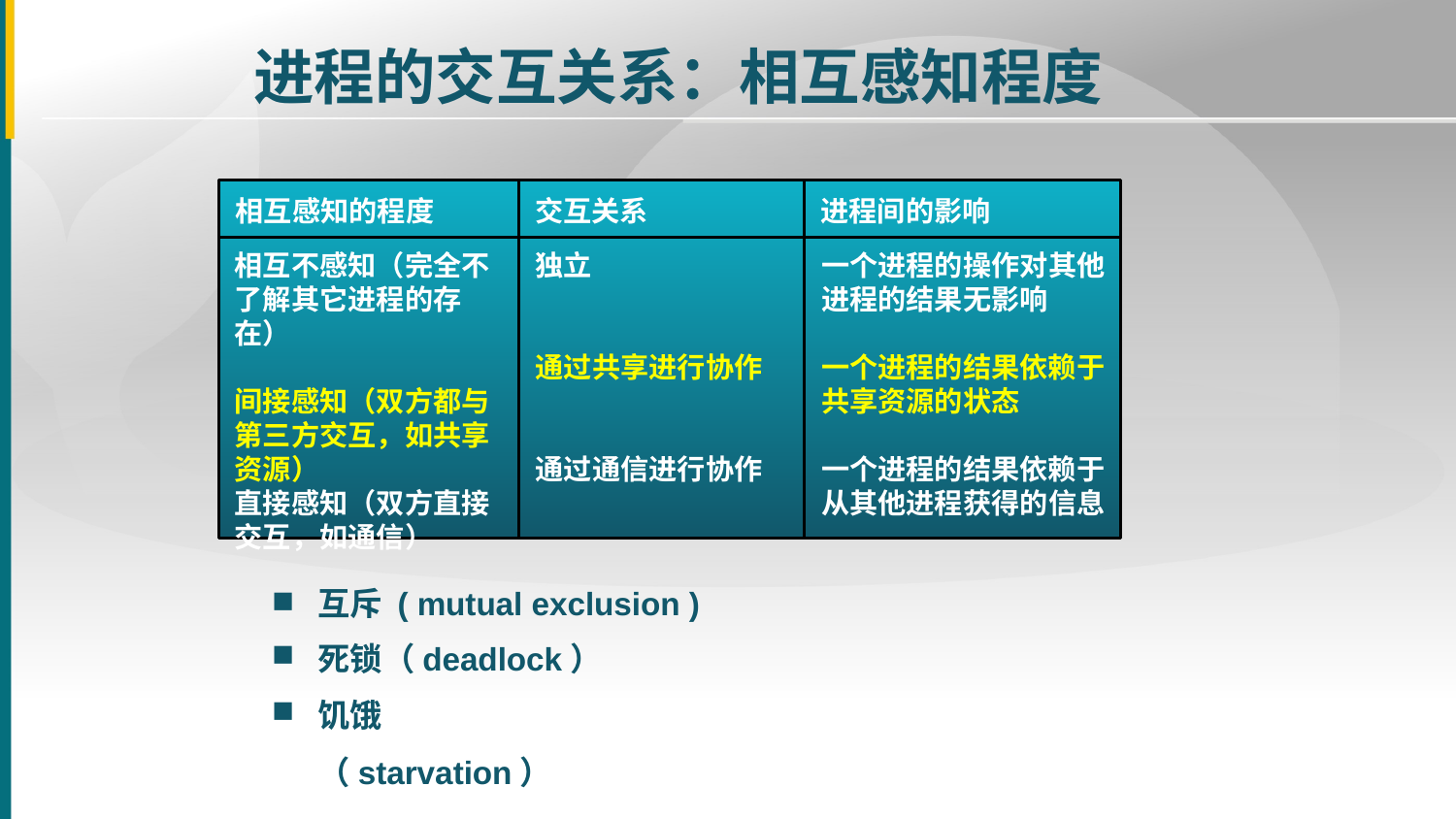

进程的交互关系：相互感知程度

交互关系
独立

通过共享进行协作

通过通信进行协作

相互感知的程度
相互不感知（完全不了解其它进程的存在）

间接感知（双方都与第三方交互，如共享资源）
直接感知（双方直接
交互，如通信）

进程间的影响
一个进程的操作对其他
进程的结果无影响

一个进程的结果依赖于
共享资源的状态

一个进程的结果依赖于
从其他进程获得的信息
互斥 ( mutual exclusion )
■
死锁（deadlock）
■
饥饿（starvation）
■